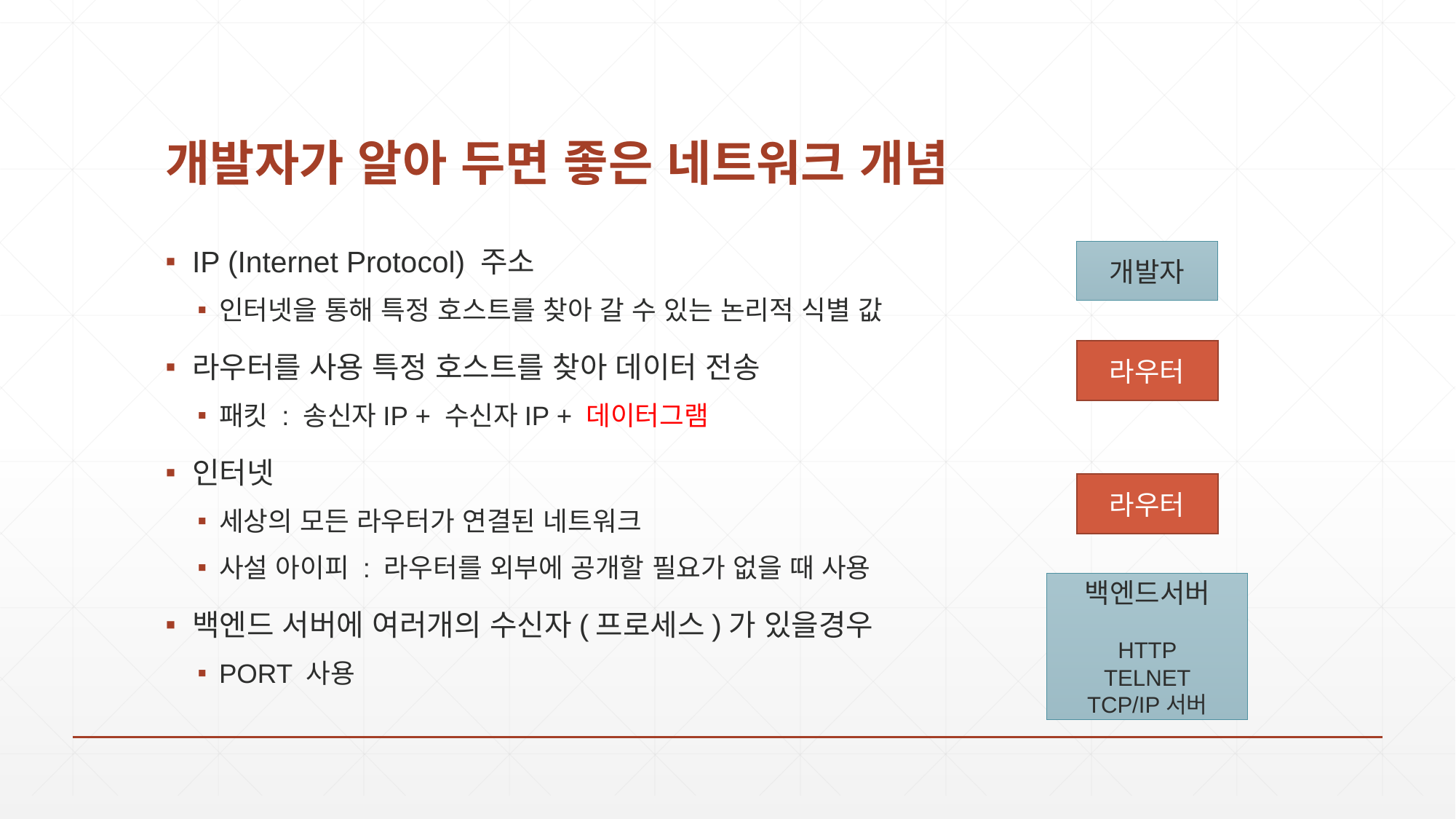

# 개발자가 알아 두면 좋은 네트워크 개념
IP (Internet Protocol) 주소
인터넷을 통해 특정 호스트를 찾아 갈 수 있는 논리적 식별 값
라우터를 사용 특정 호스트를 찾아 데이터 전송
패킷 : 송신자IP + 수신자IP + 데이터그램
인터넷
세상의 모든 라우터가 연결된 네트워크
사설 아이피 : 라우터를 외부에 공개할 필요가 없을 때 사용
백엔드 서버에 여러개의 수신자(프로세스)가 있을경우
PORT 사용
개발자
라우터
라우터
백엔드서버

HTTP
TELNET
TCP/IP서버